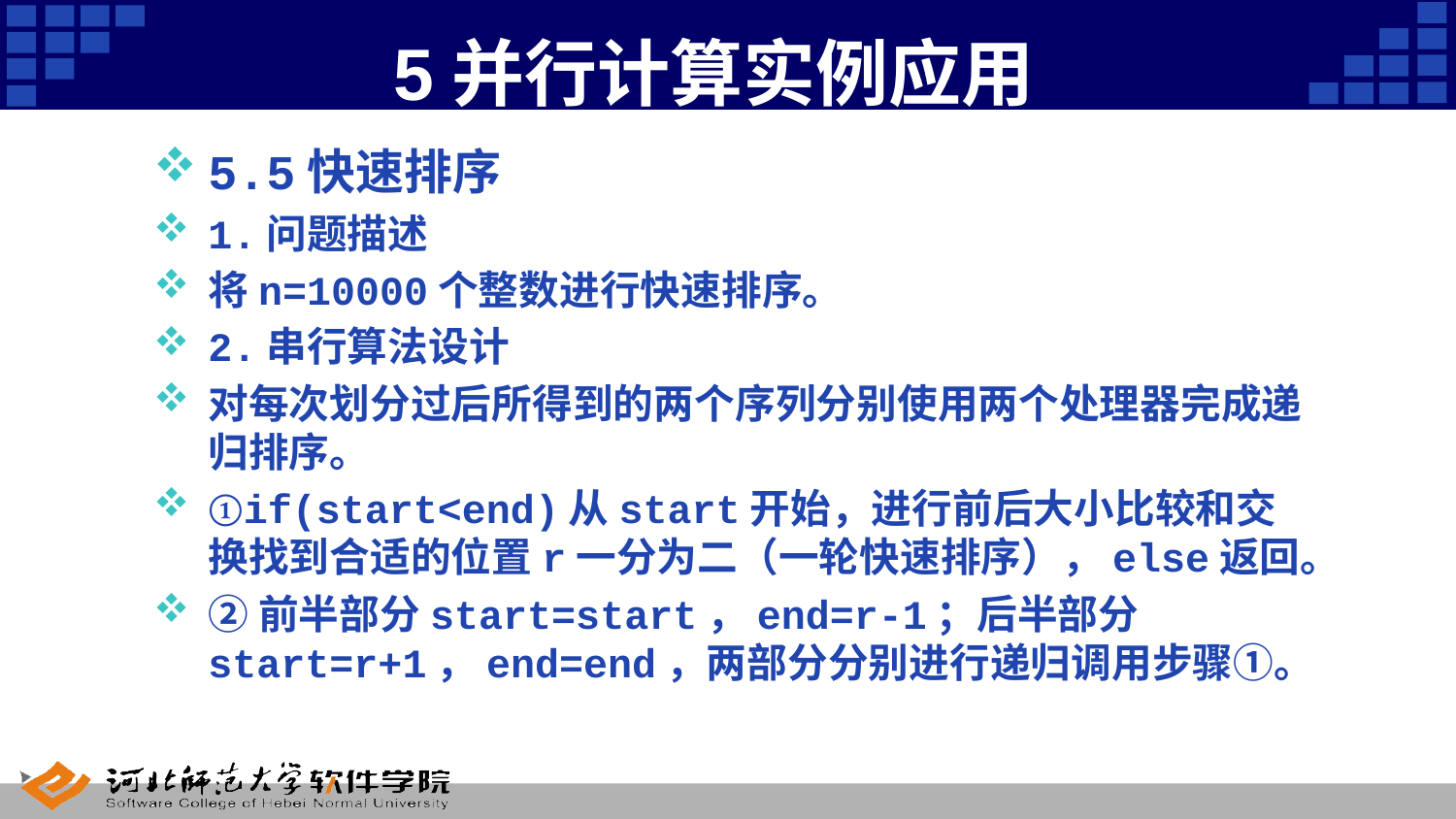

# 5并行计算实例应用
5.5快速排序
1.问题描述
将n=10000个整数进行快速排序。
2.串行算法设计
对每次划分过后所得到的两个序列分别使用两个处理器完成递归排序。
①if(start<end)从start开始，进行前后大小比较和交换找到合适的位置r一分为二（一轮快速排序），else返回。
②前半部分start=start，end=r-1；后半部分start=r+1，end=end，两部分分别进行递归调用步骤①。